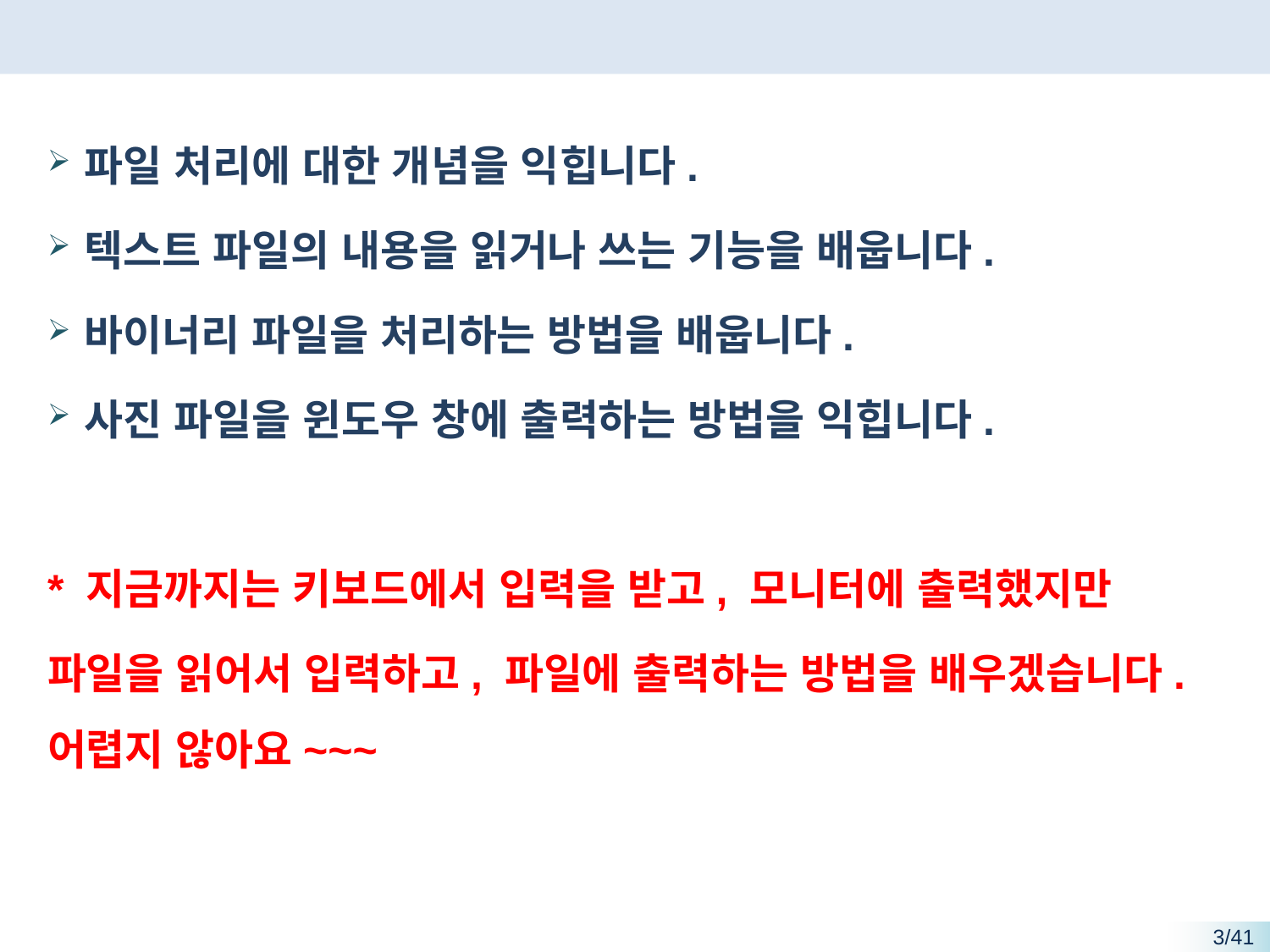

#
파일 처리에 대한 개념을 익힙니다.
텍스트 파일의 내용을 읽거나 쓰는 기능을 배웁니다.
바이너리 파일을 처리하는 방법을 배웁니다.
사진 파일을 윈도우 창에 출력하는 방법을 익힙니다.

* 지금까지는 키보드에서 입력을 받고, 모니터에 출력했지만
파일을 읽어서 입력하고, 파일에 출력하는 방법을 배우겠습니다. 어렵지 않아요~~~